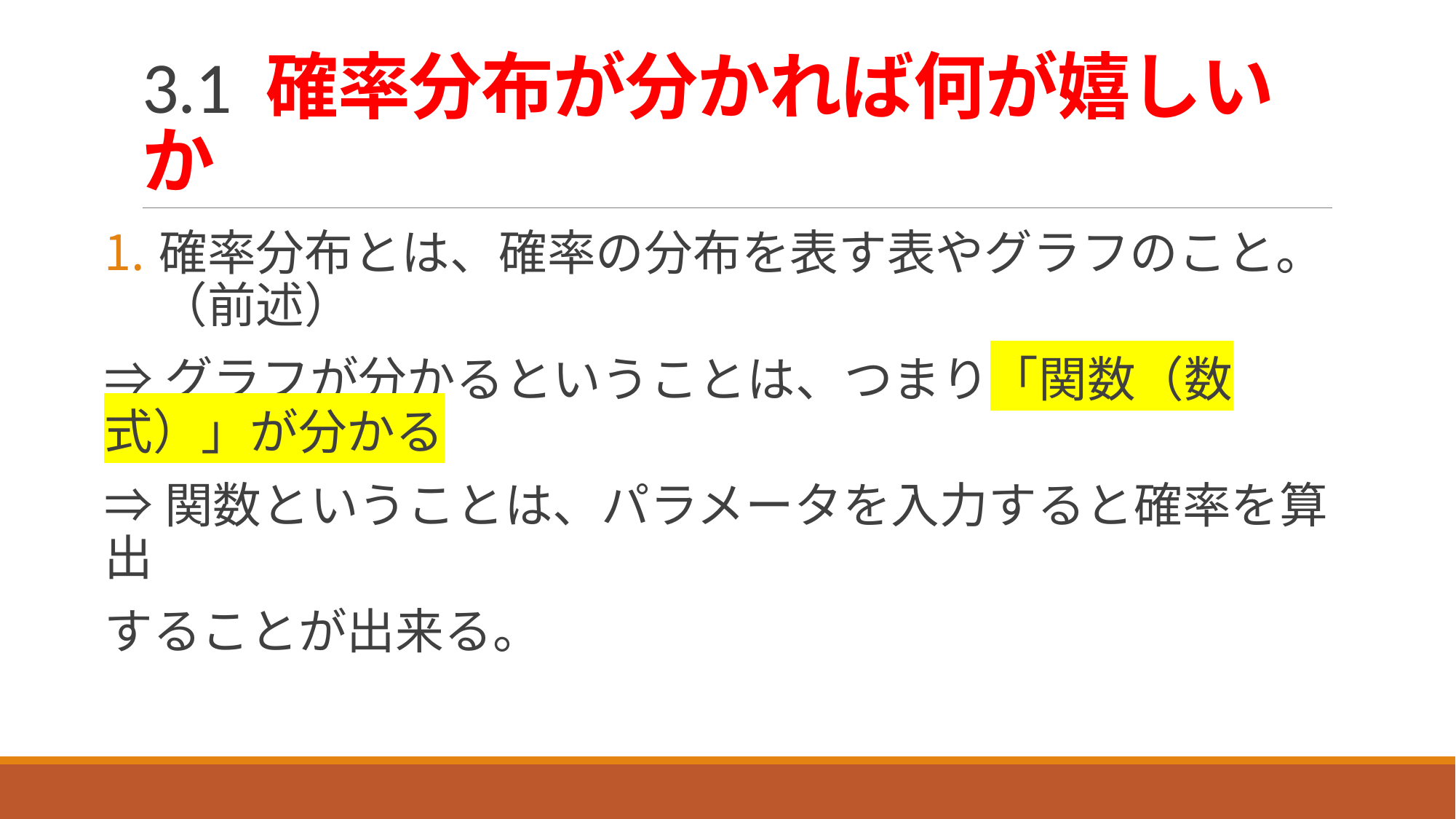

# 3.1 確率分布が分かれば何が嬉しいか
確率分布とは、確率の分布を表す表やグラフのこと。（前述）
⇒グラフが分かるということは、つまり「関数（数式）」が分かる
⇒関数ということは、パラメータを入力すると確率を算出
することが出来る。